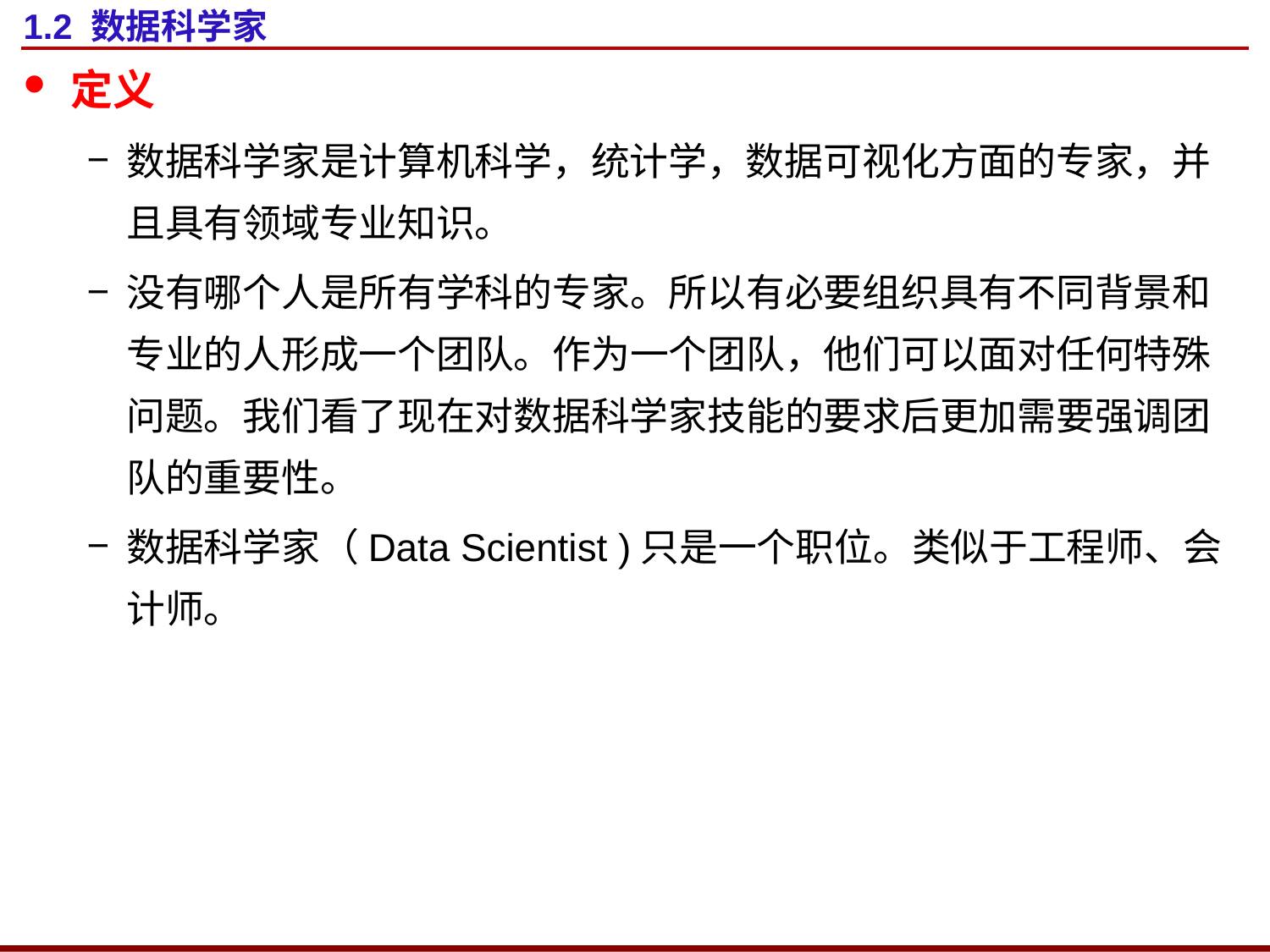

# 1.2 数据科学家
定义
数据科学家是计算机科学，统计学，数据可视化方面的专家，并且具有领域专业知识。
没有哪个人是所有学科的专家。所以有必要组织具有不同背景和专业的人形成一个团队。作为一个团队，他们可以面对任何特殊问题。我们看了现在对数据科学家技能的要求后更加需要强调团队的重要性。
数据科学家（Data Scientist )只是一个职位。类似于工程师、会计师。